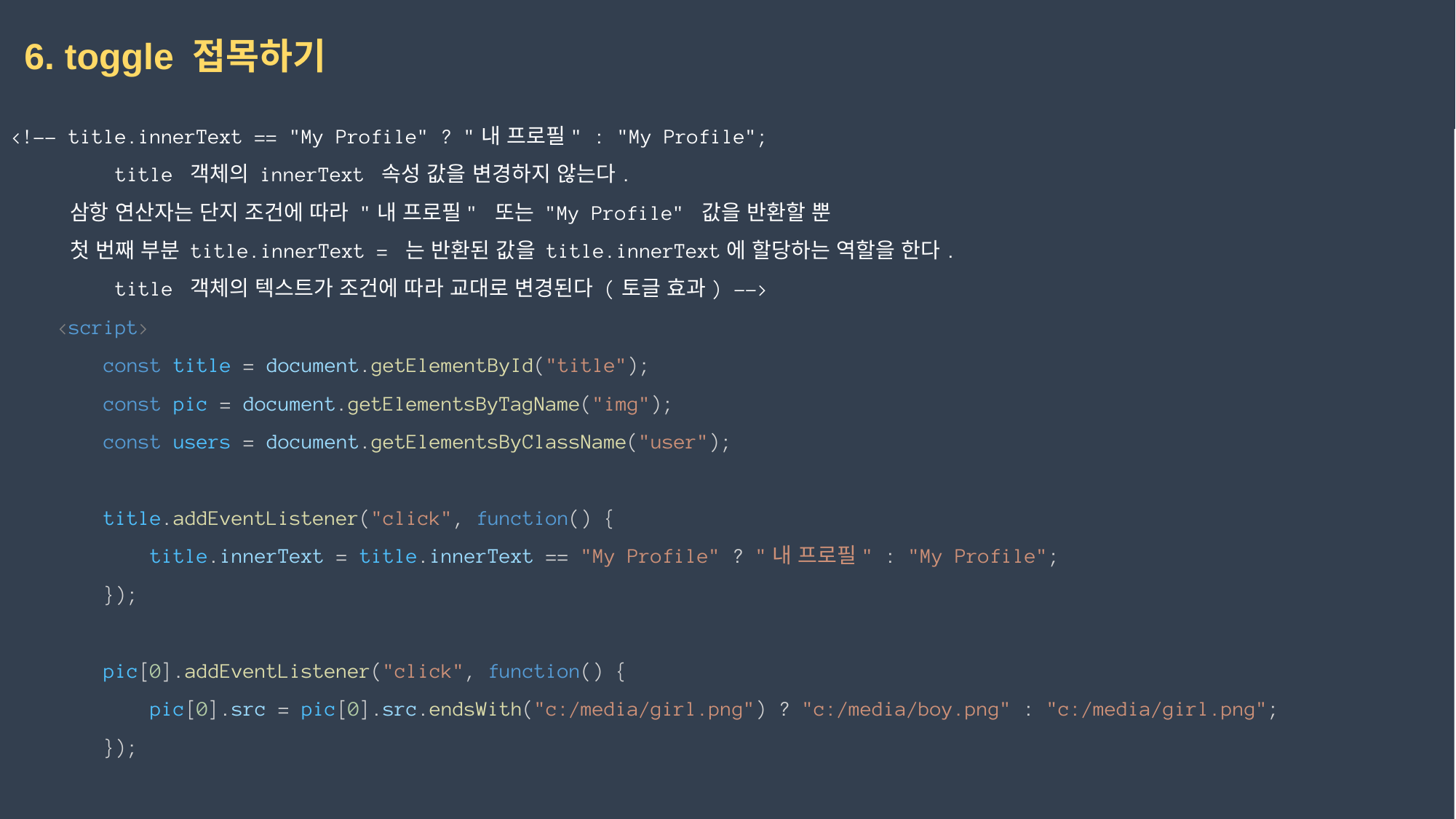

6. toggle 접목하기
<!-- title.innerText == "My Profile" ? "내 프로필" : "My Profile";
         title 객체의 innerText 속성 값을 변경하지 않는다.
         삼항 연산자는 단지 조건에 따라 "내 프로필" 또는 "My Profile" 값을 반환할 뿐
         첫 번째 부분 title.innerText = 는 반환된 값을 title.innerText에 할당하는 역할을 한다.
         title 객체의 텍스트가 조건에 따라 교대로 변경된다 (토글 효과) -->
    <script>
        const title = document.getElementById("title");
        const pic = document.getElementsByTagName("img");
        const users = document.getElementsByClassName("user");
        title.addEventListener("click", function() {
            title.innerText = title.innerText == "My Profile" ? "내 프로필" : "My Profile";
        });
        pic[0].addEventListener("click", function() {
            pic[0].src = pic[0].src.endsWith("c:/media/girl.png") ? "c:/media/boy.png" : "c:/media/girl.png";
        });
2023-03-17
권민지